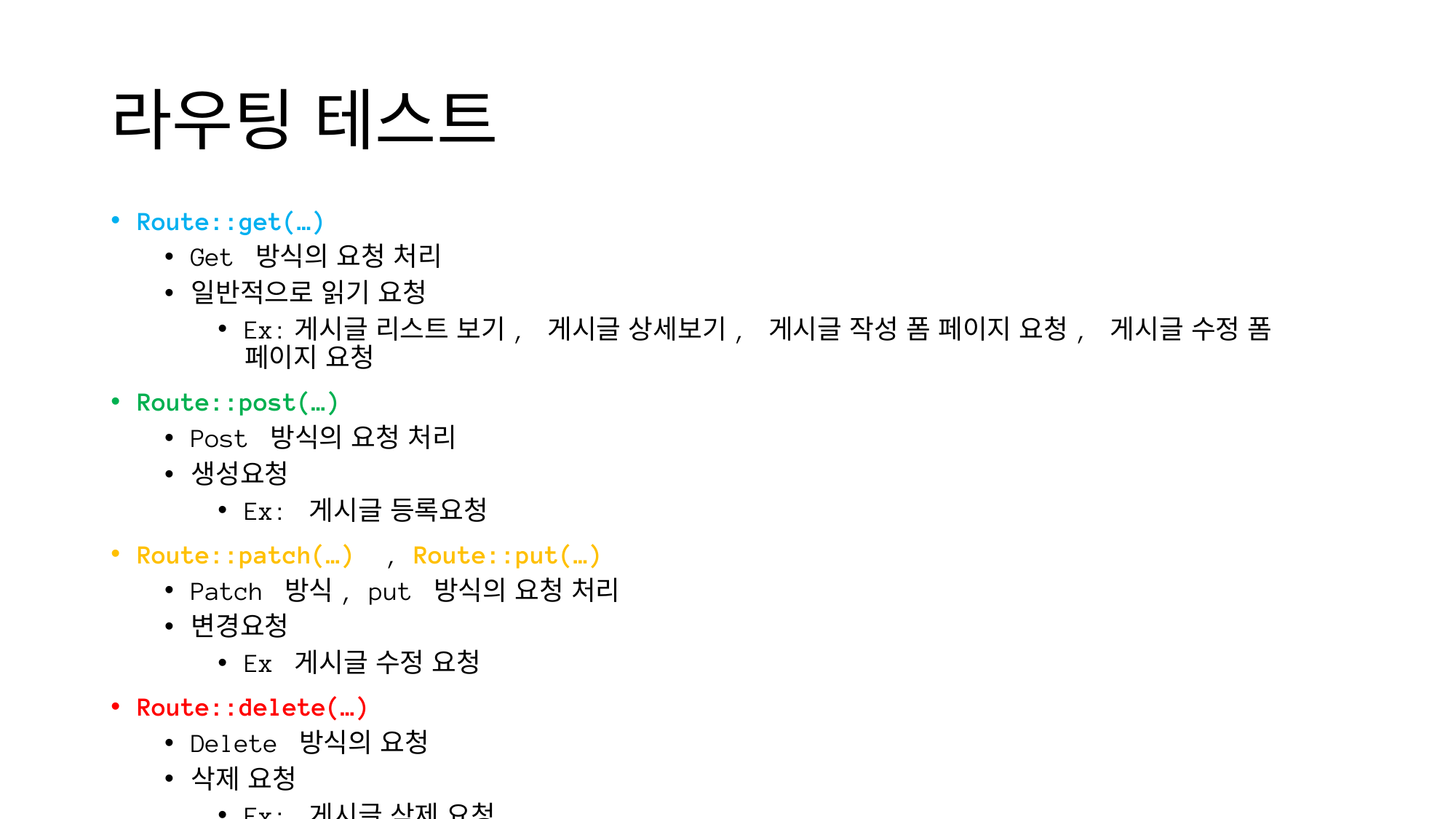

# 라우팅 테스트
Route::get(…)
Get 방식의 요청 처리
일반적으로 읽기 요청
Ex:게시글 리스트 보기, 게시글 상세보기, 게시글 작성 폼 페이지 요청, 게시글 수정 폼 페이지 요청
Route::post(…)
Post 방식의 요청 처리
생성요청
Ex: 게시글 등록요청
Route::patch(…)  , Route::put(…)
Patch 방식, put 방식의 요청 처리
변경요청
Ex 게시글 수정 요청
Route::delete(…)
Delete 방식의 요청
삭제 요청
Ex: 게시글 삭제 요청